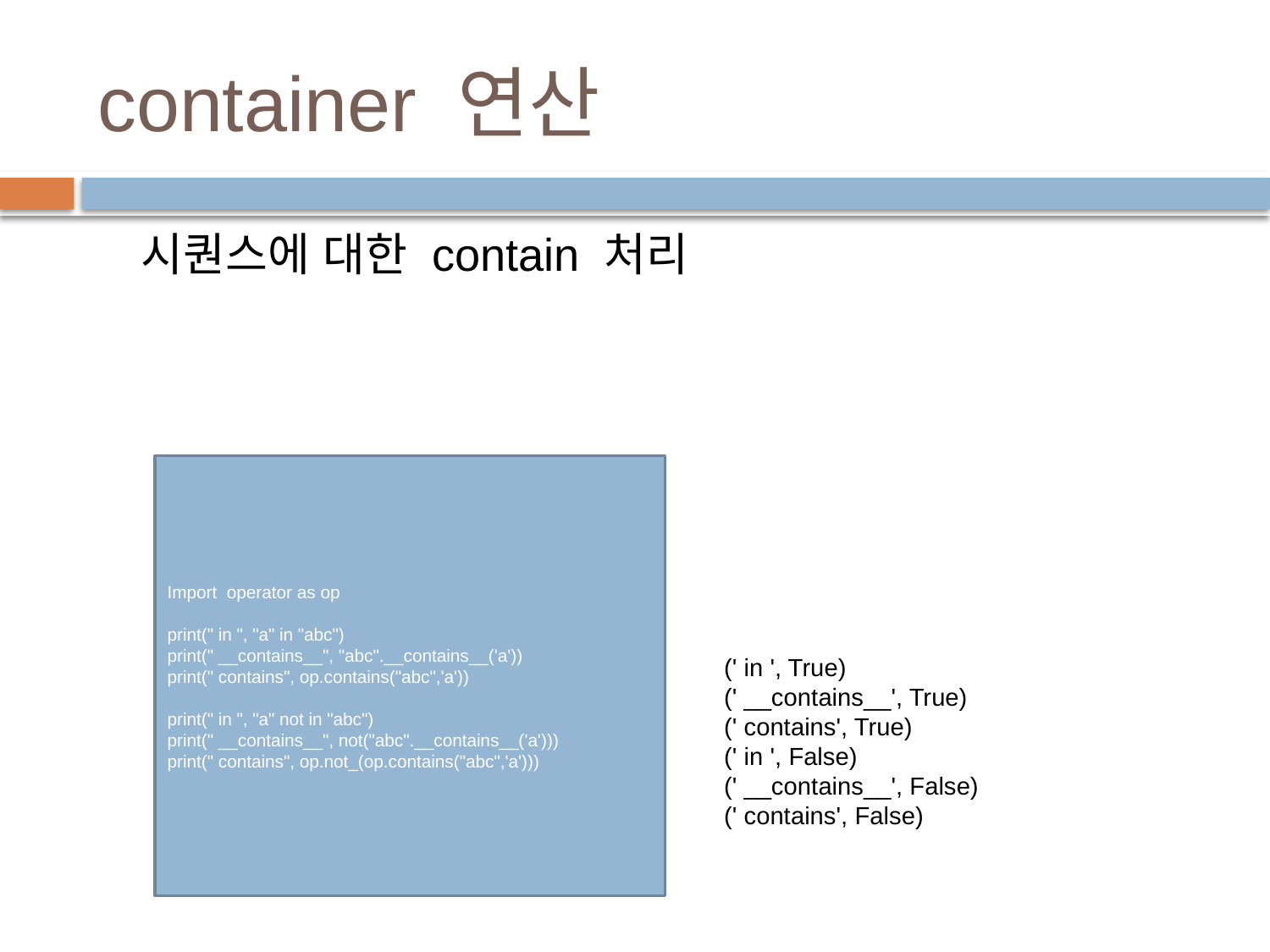

# container 연산
시퀀스에 대한 contain 처리
Import  operator as op

print(" in ", "a" in "abc")
print(" __contains__", "abc".__contains__('a'))
print(" contains", op.contains("abc",'a'))

print(" in ", "a" not in "abc")
print(" __contains__", not("abc".__contains__('a')))
print(" contains", op.not_(op.contains("abc",'a')))
(' in ', True)
(' __contains__', True)
(' contains', True)
(' in ', False)
(' __contains__', False)
(' contains', False)